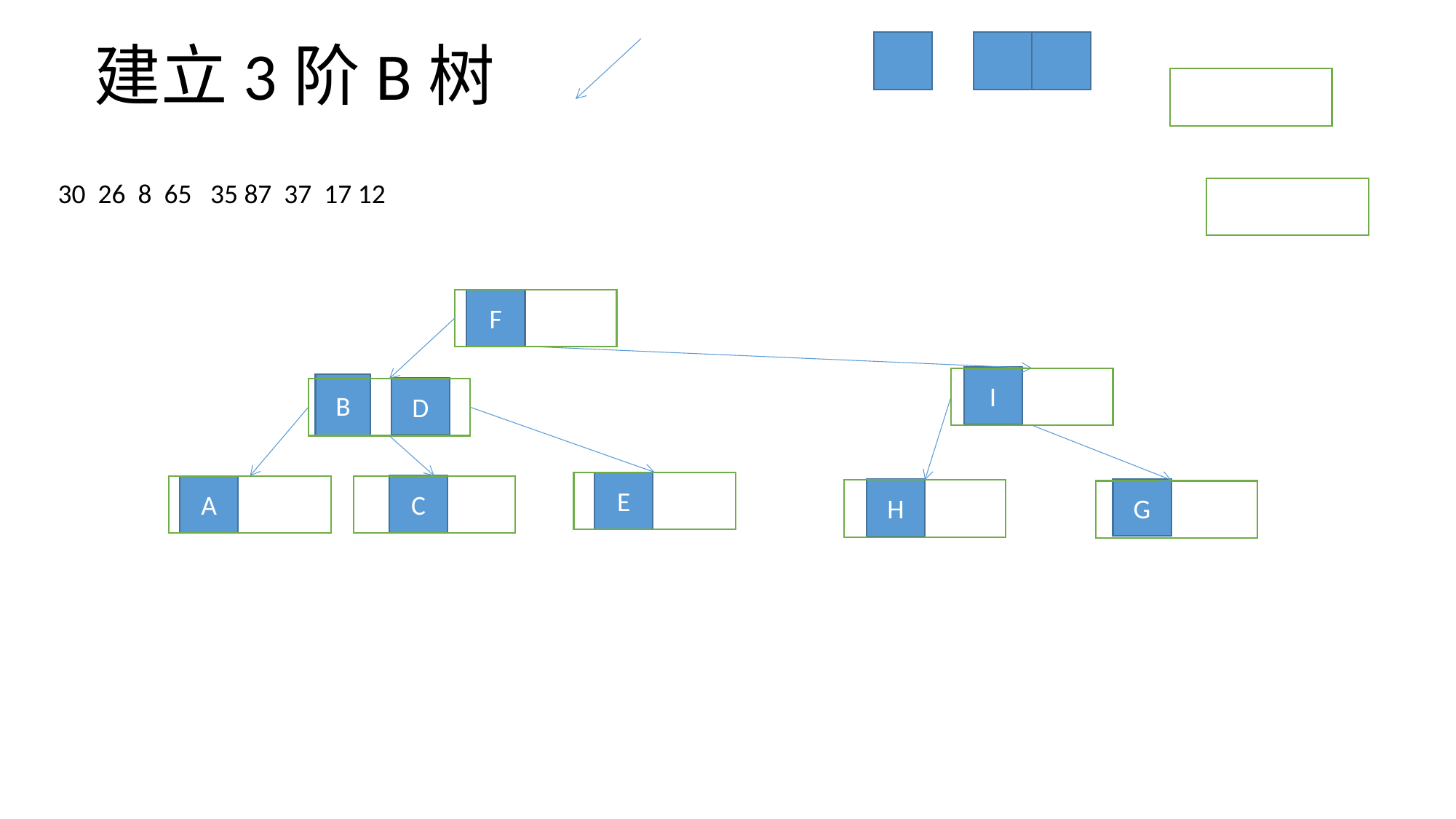

# 建立3阶B树

30  26  8  65   35 87  37  17 12

F
I

B
D

E
C

A

G
H